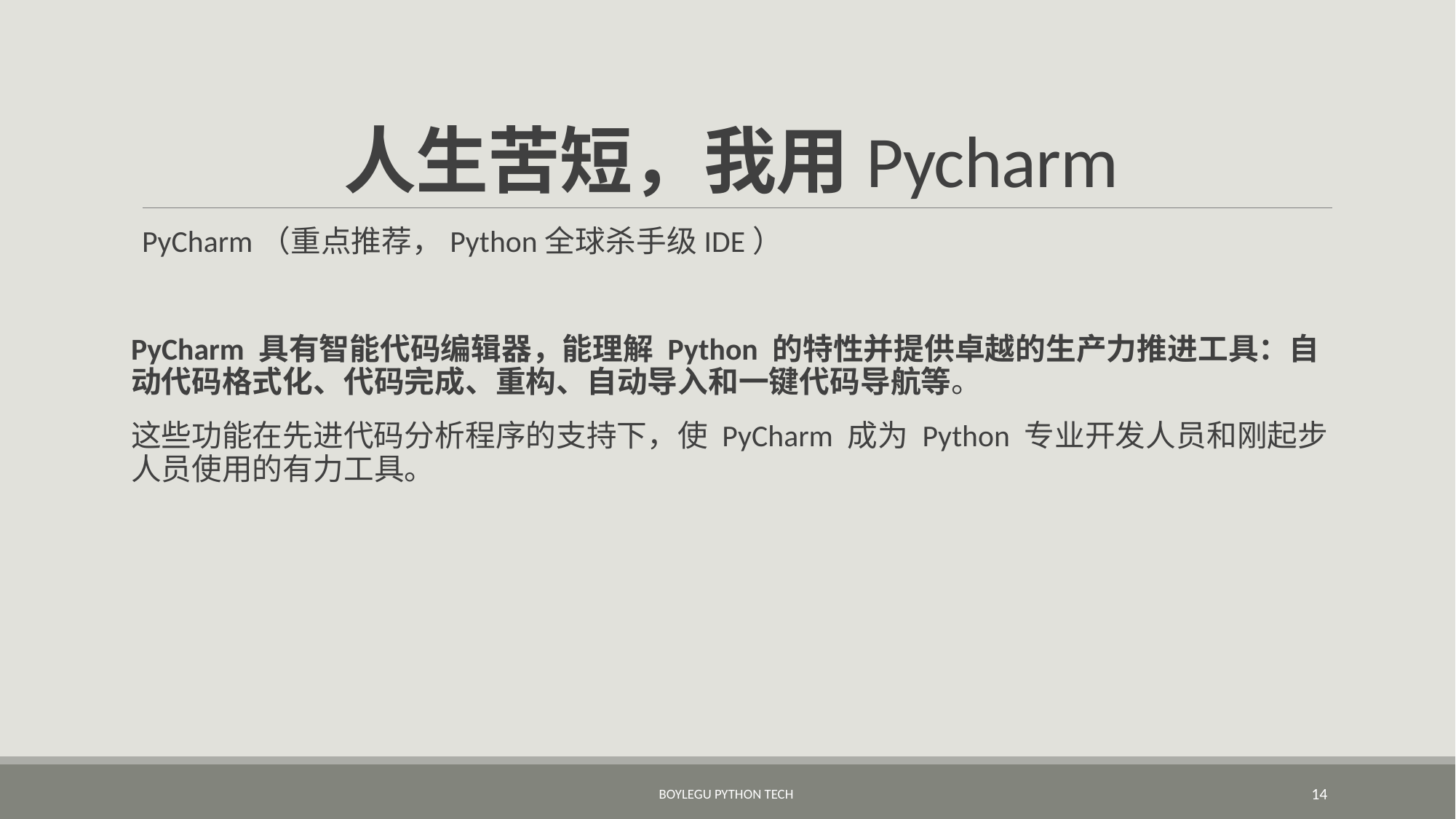

# 人生苦短，我用Pycharm
PyCharm（重点推荐，Python全球杀手级IDE）

PyCharm 具有智能代码编辑器，能理解 Python 的特性并提供卓越的生产力推进工具：自动代码格式化、代码完成、重构、自动导入和一键代码导航等。
这些功能在先进代码分析程序的支持下，使 PyCharm 成为 Python 专业开发人员和刚起步人员使用的有力工具。

BoyleGu Python Tech
14